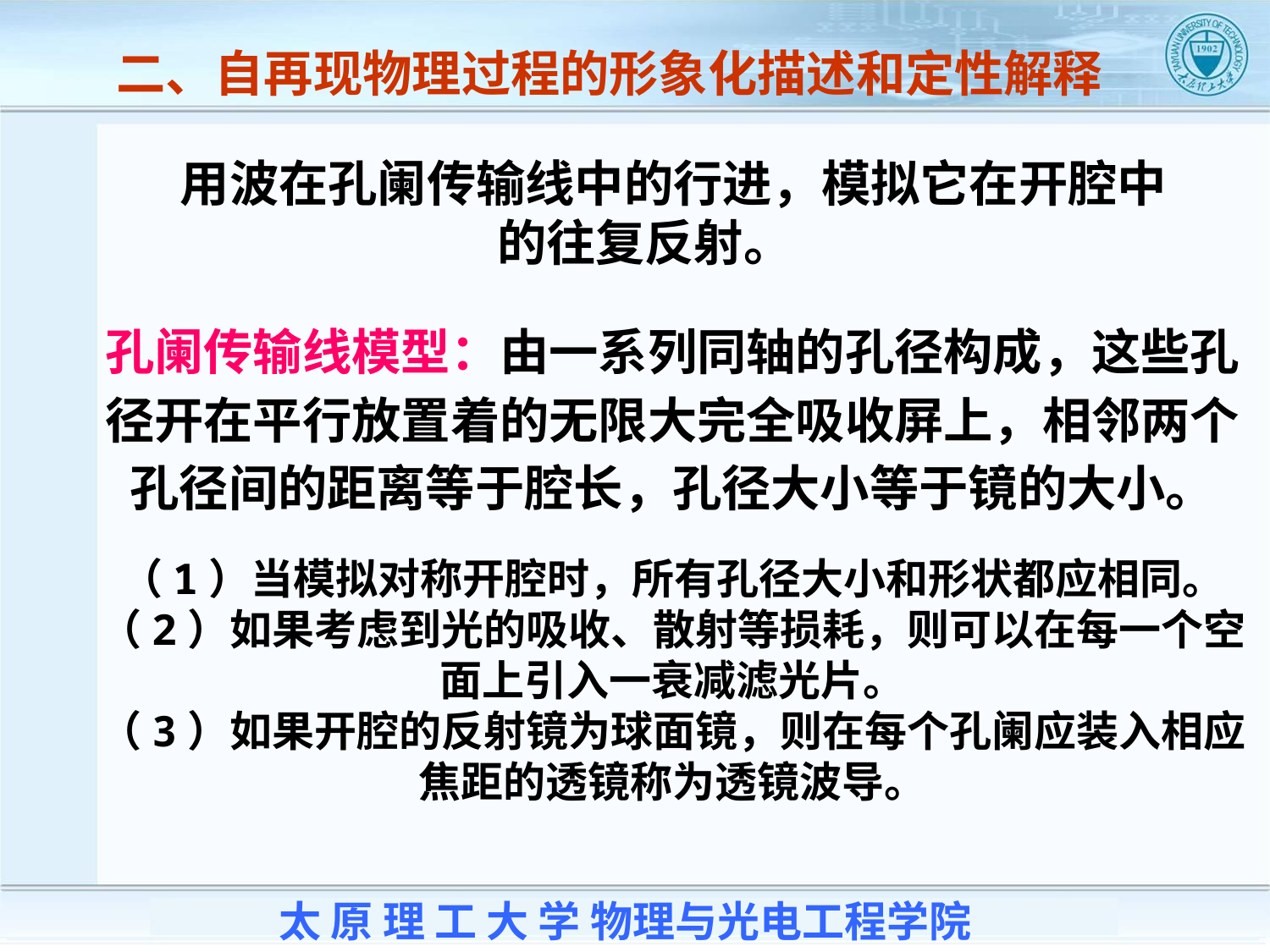

二、自再现物理过程的形象化描述和定性解释
    用波在孔阑传输线中的行进，模拟它在开腔中的往复反射。
孔阑传输线模型：由一系列同轴的孔径构成，这些孔径开在平行放置着的无限大完全吸收屏上，相邻两个孔径间的距离等于腔长，孔径大小等于镜的大小。
（1）当模拟对称开腔时，所有孔径大小和形状都应相同。
（2）如果考虑到光的吸收、散射等损耗，则可以在每一个空面上引入一衰减滤光片。
（3）如果开腔的反射镜为球面镜，则在每个孔阑应装入相应焦距的透镜称为透镜波导。